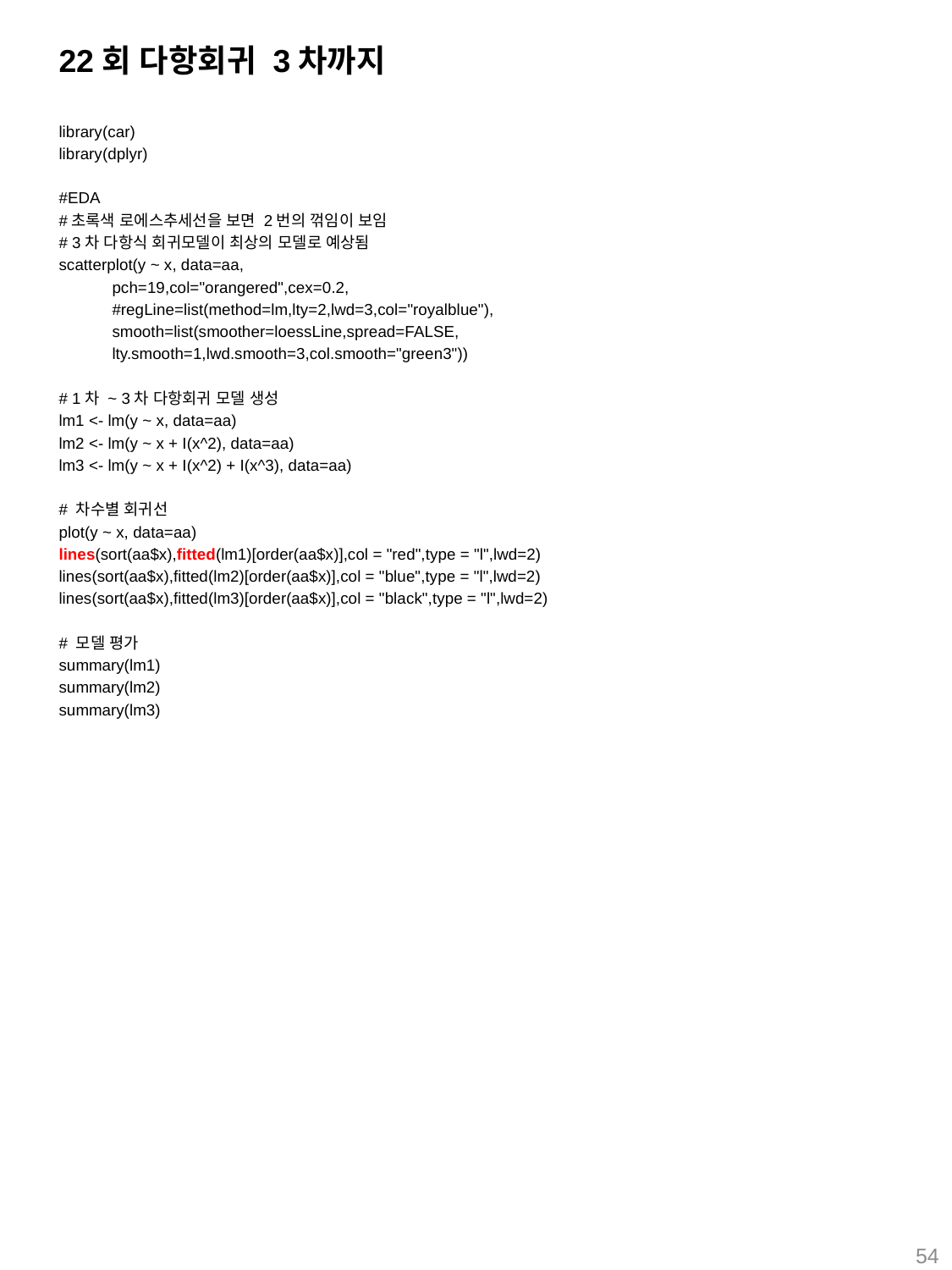

# 22회 다항회귀 3차까지
library(car)
library(dplyr)

#EDA
#초록색 로에스추세선을 보면 2번의 꺾임이 보임
# 3차 다항식 회귀모델이 최상의 모델로 예상됨
scatterplot(y ~ x, data=aa,
            pch=19,col="orangered",cex=0.2,
            #regLine=list(method=lm,lty=2,lwd=3,col="royalblue"),
            smooth=list(smoother=loessLine,spread=FALSE,
            lty.smooth=1,lwd.smooth=3,col.smooth="green3"))

# 1차 ~ 3차 다항회귀 모델 생성
lm1 <- lm(y ~ x, data=aa)
lm2 <- lm(y ~ x + I(x^2), data=aa)
lm3 <- lm(y ~ x + I(x^2) + I(x^3), data=aa)

# 차수별 회귀선
plot(y ~ x, data=aa)
lines(sort(aa$x),fitted(lm1)[order(aa$x)],col = "red",type = "l",lwd=2)
lines(sort(aa$x),fitted(lm2)[order(aa$x)],col = "blue",type = "l",lwd=2)
lines(sort(aa$x),fitted(lm3)[order(aa$x)],col = "black",type = "l",lwd=2)

# 모델 평가
summary(lm1)
summary(lm2)
summary(lm3)
54